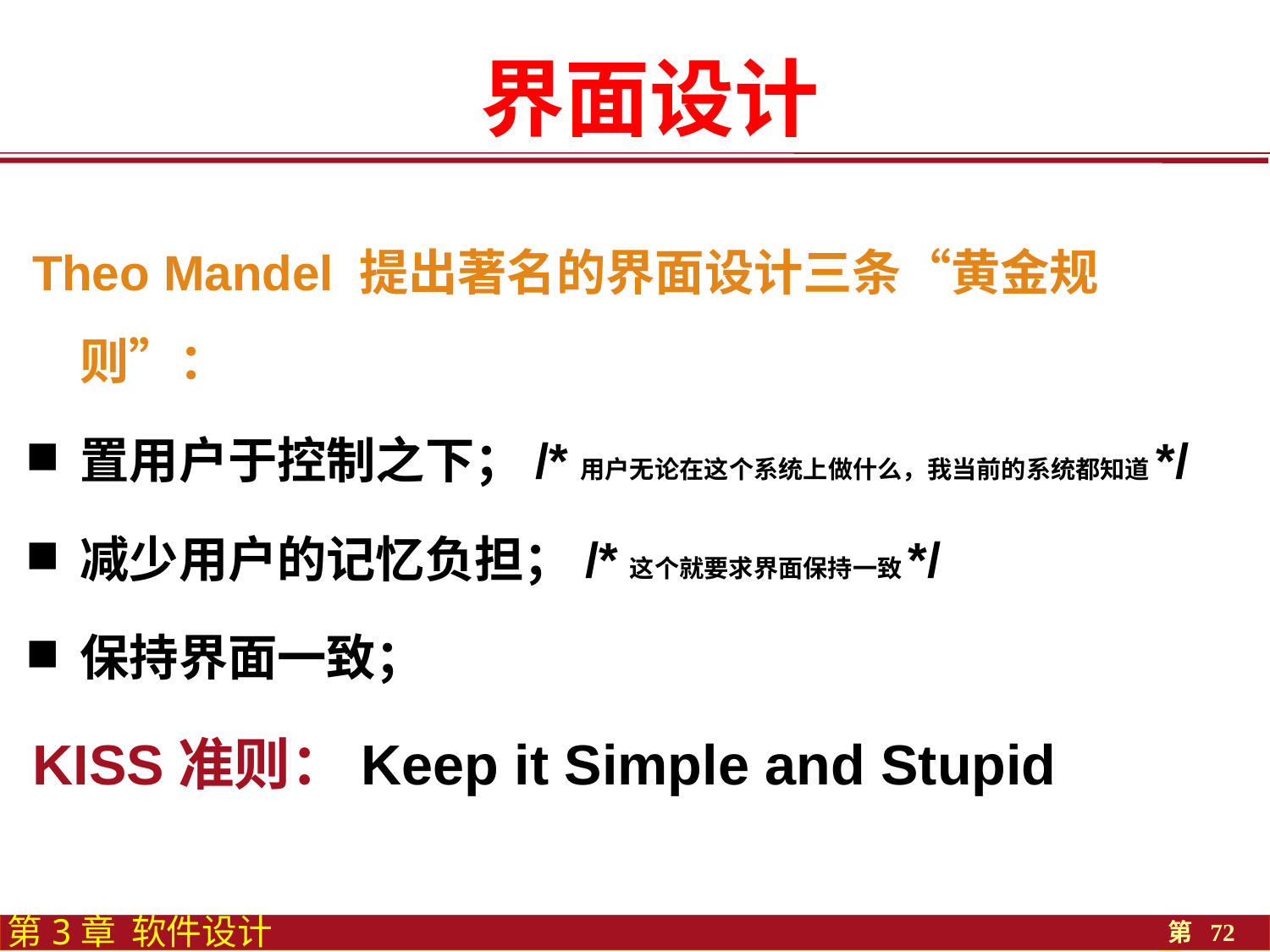

界面设计
Theo Mandel 提出著名的界面设计三条“黄金规则”：
置用户于控制之下；/*用户无论在这个系统上做什么，我当前的系统都知道*/
减少用户的记忆负担；/*这个就要求界面保持一致*/
保持界面一致；
KISS准则：Keep it Simple and Stupid